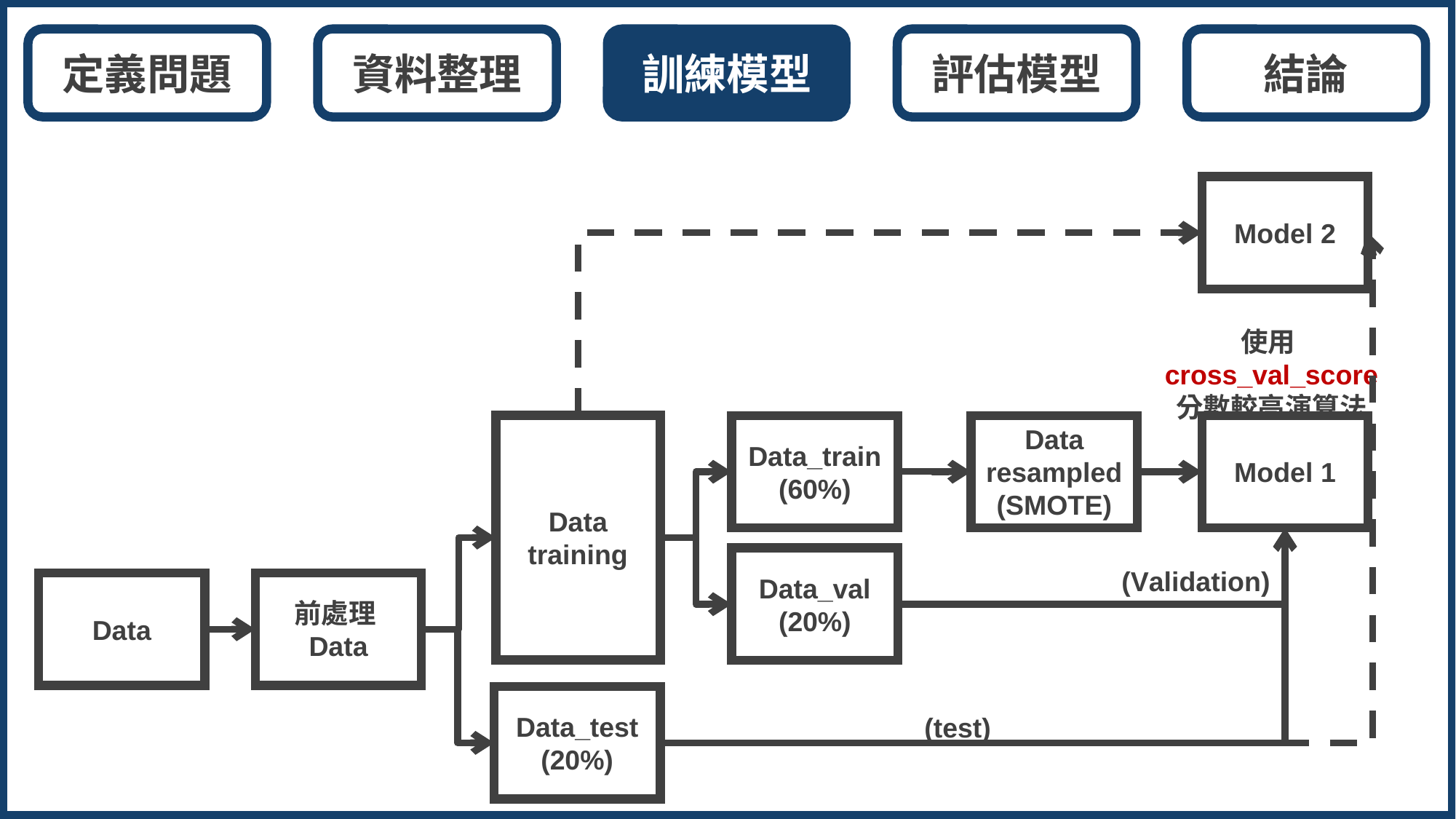

定義問題
資料整理
訓練模型
評估模型
結論
Model 2
使用cross_val_score
分數較高演算法
Data
training
Data_train
(60%)
Data
resampled
(SMOTE)
Model 1
Data_val
(20%)
(Validation)
Data
前處理Data
Data_test
(20%)
(test)